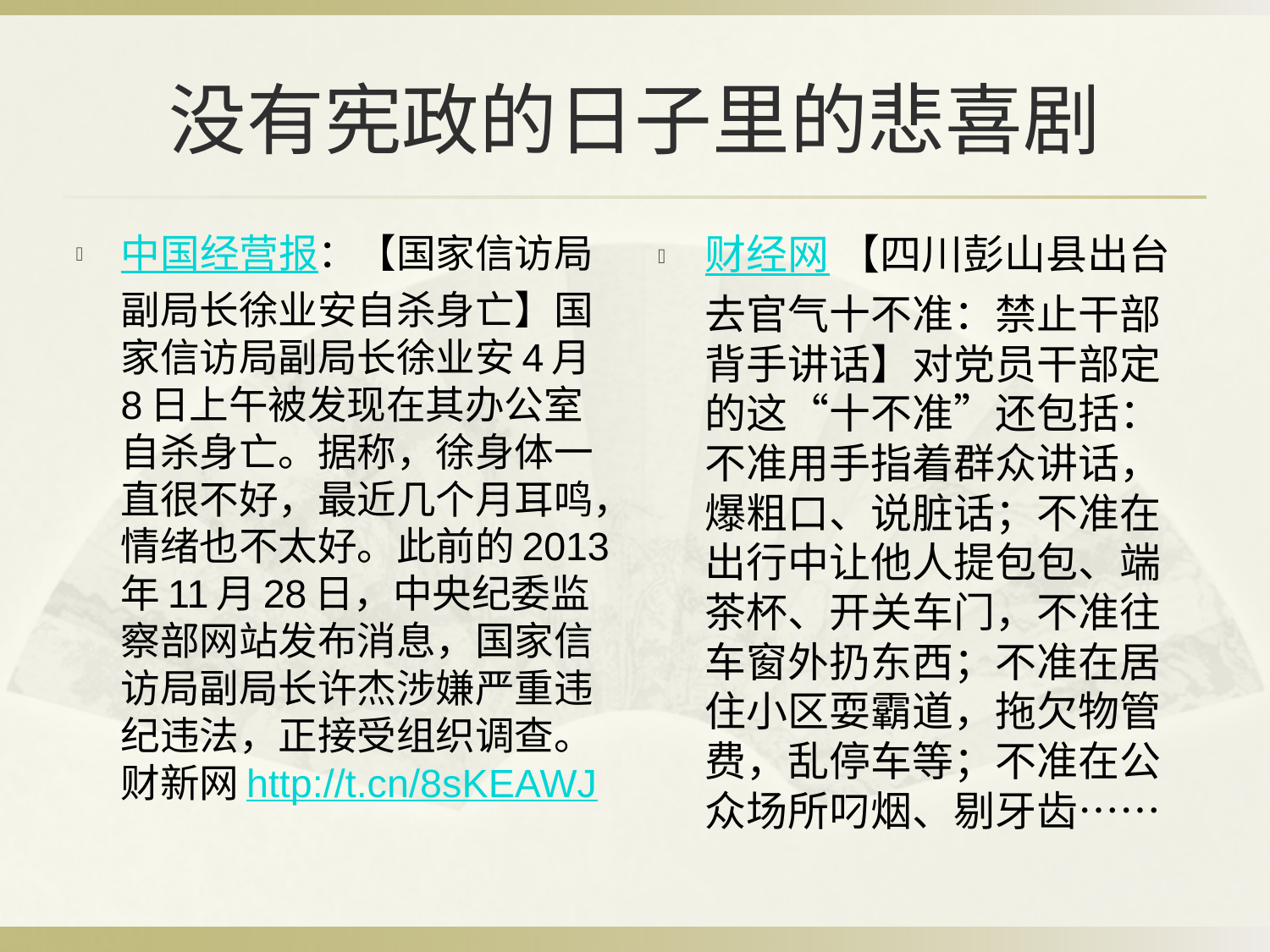

# 没有宪政的日子里的悲喜剧
中国经营报：【国家信访局副局长徐业安自杀身亡】国家信访局副局长徐业安4月8日上午被发现在其办公室自杀身亡。据称，徐身体一直很不好，最近几个月耳鸣，情绪也不太好。此前的2013年11月28日，中央纪委监察部网站发布消息，国家信访局副局长许杰涉嫌严重违纪违法，正接受组织调查。财新网http://t.cn/8sKEAWJ
财经网 【四川彭山县出台去官气十不准：禁止干部背手讲话】对党员干部定的这“十不准”还包括：不准用手指着群众讲话，爆粗口、说脏话；不准在出行中让他人提包包、端茶杯、开关车门，不准往车窗外扔东西；不准在居住小区耍霸道，拖欠物管费，乱停车等；不准在公众场所叼烟、剔牙齿……